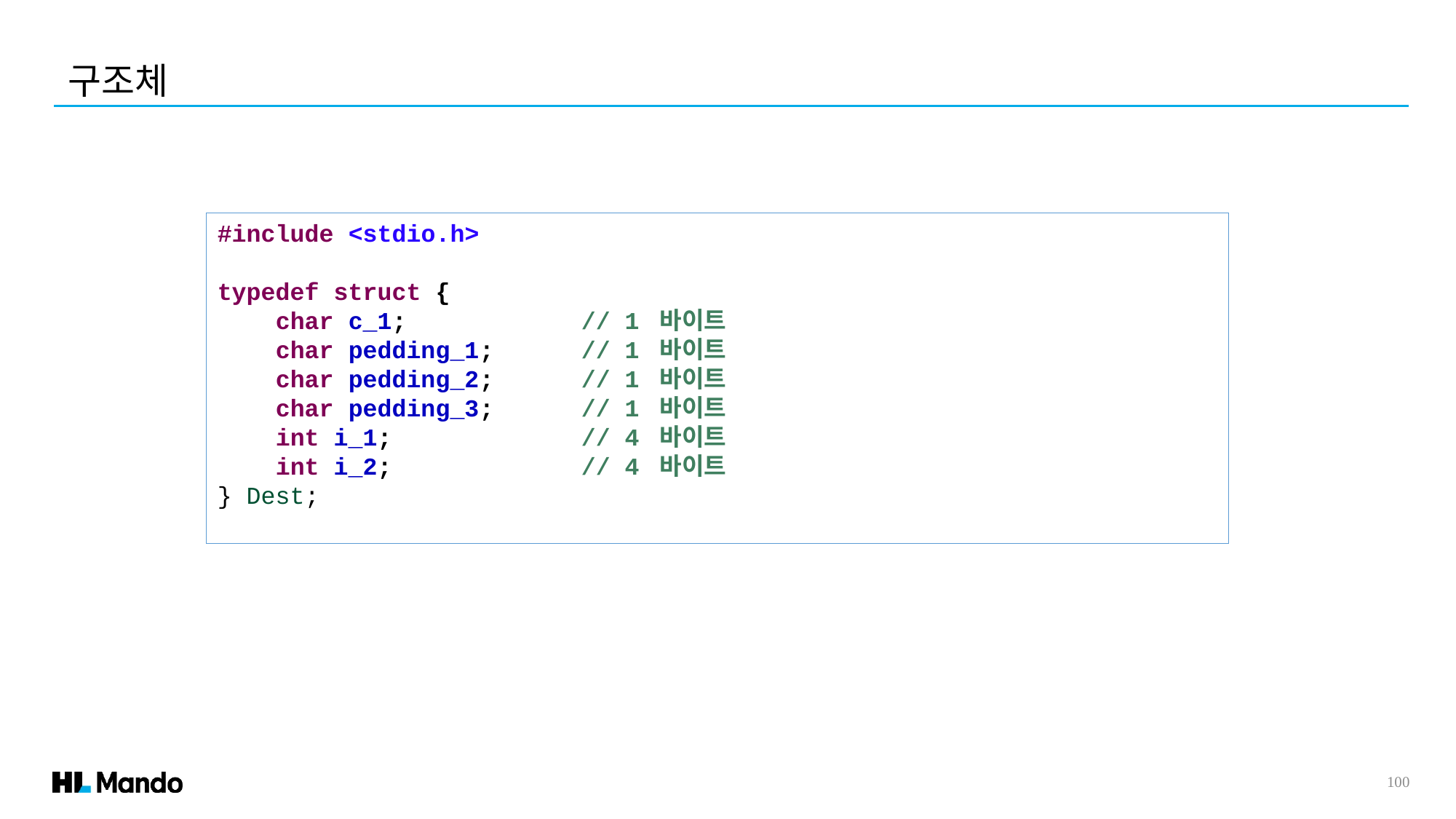

구조체
#include <stdio.h>

typedef struct {
    char c_1;            // 1 바이트
    char pedding_1;      // 1 바이트
    char pedding_2;      // 1 바이트
    char pedding_3;      // 1 바이트
    int i_1;             // 4 바이트
    int i_2;             // 4 바이트
} Dest;

100